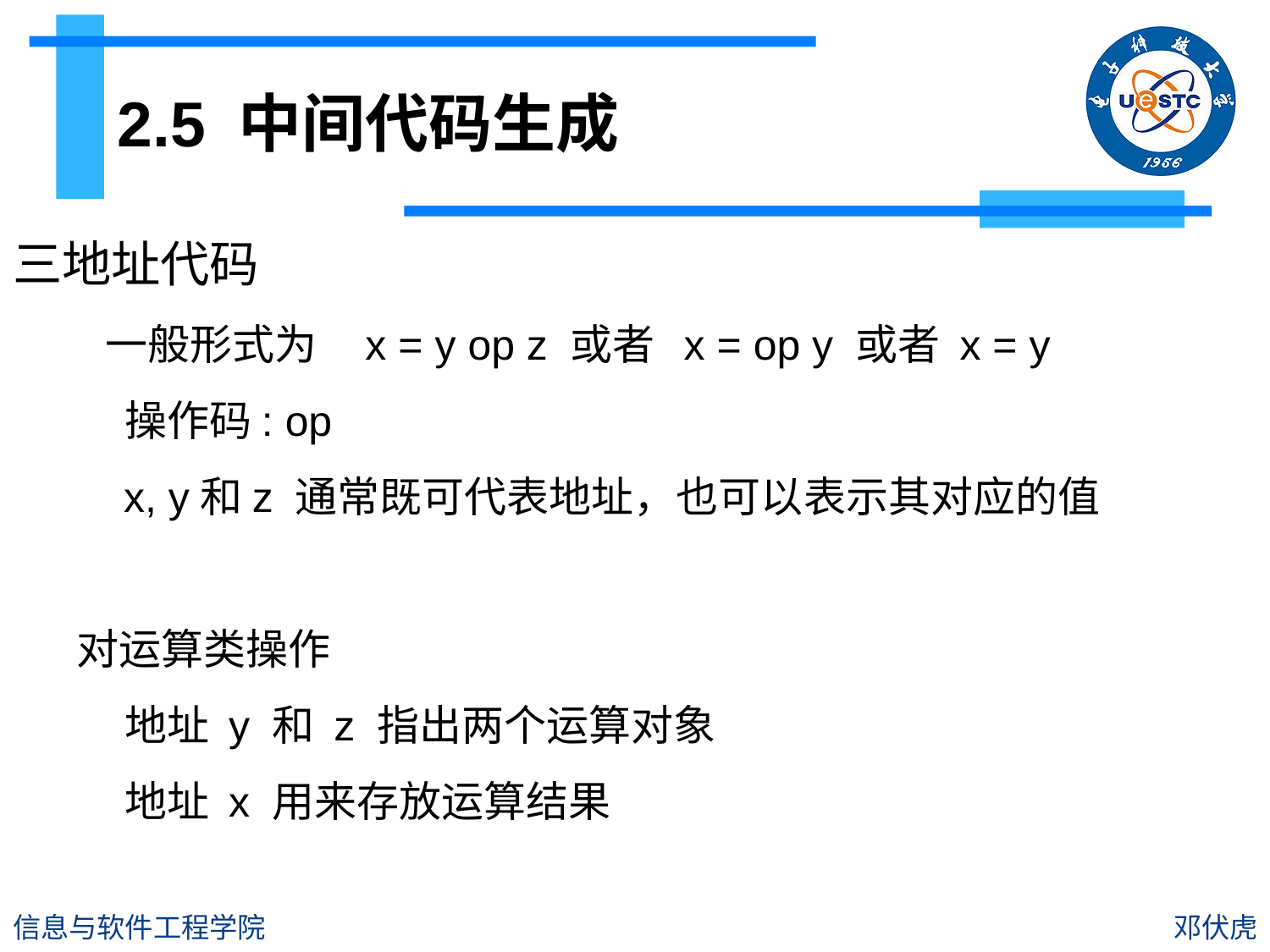

# 2.5 中间代码生成
三地址代码
  一般形式为    x = y op z 或者  x = op y 或者 x = y
    操作码: op
    x, y和z 通常既可代表地址，也可以表示其对应的值

对运算类操作
    地址 y 和 z 指出两个运算对象
    地址 x 用来存放运算结果

46
信息与软件工程学院
邓伏虎